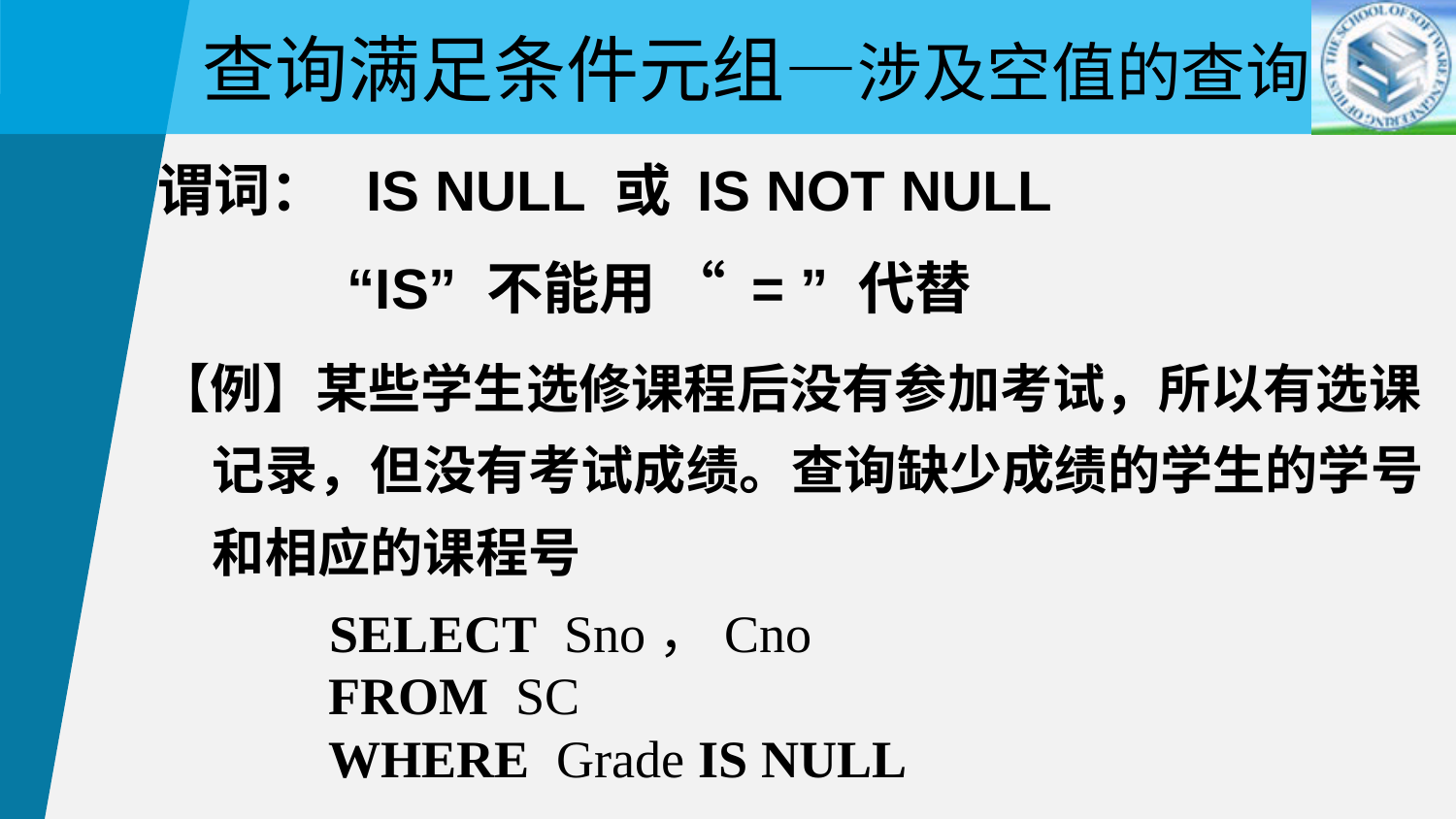

查询满足条件元组—涉及空值的查询
谓词：  IS NULL 或 IS NOT NULL
            “IS” 不能用 “ = ” 代替
【例】某些学生选修课程后没有参加考试，所以有选课记录，但没有考试成绩。查询缺少成绩的学生的学号和相应的课程号
	           SELECT  Sno，Cno
             FROM  SC
             WHERE  Grade IS NULL